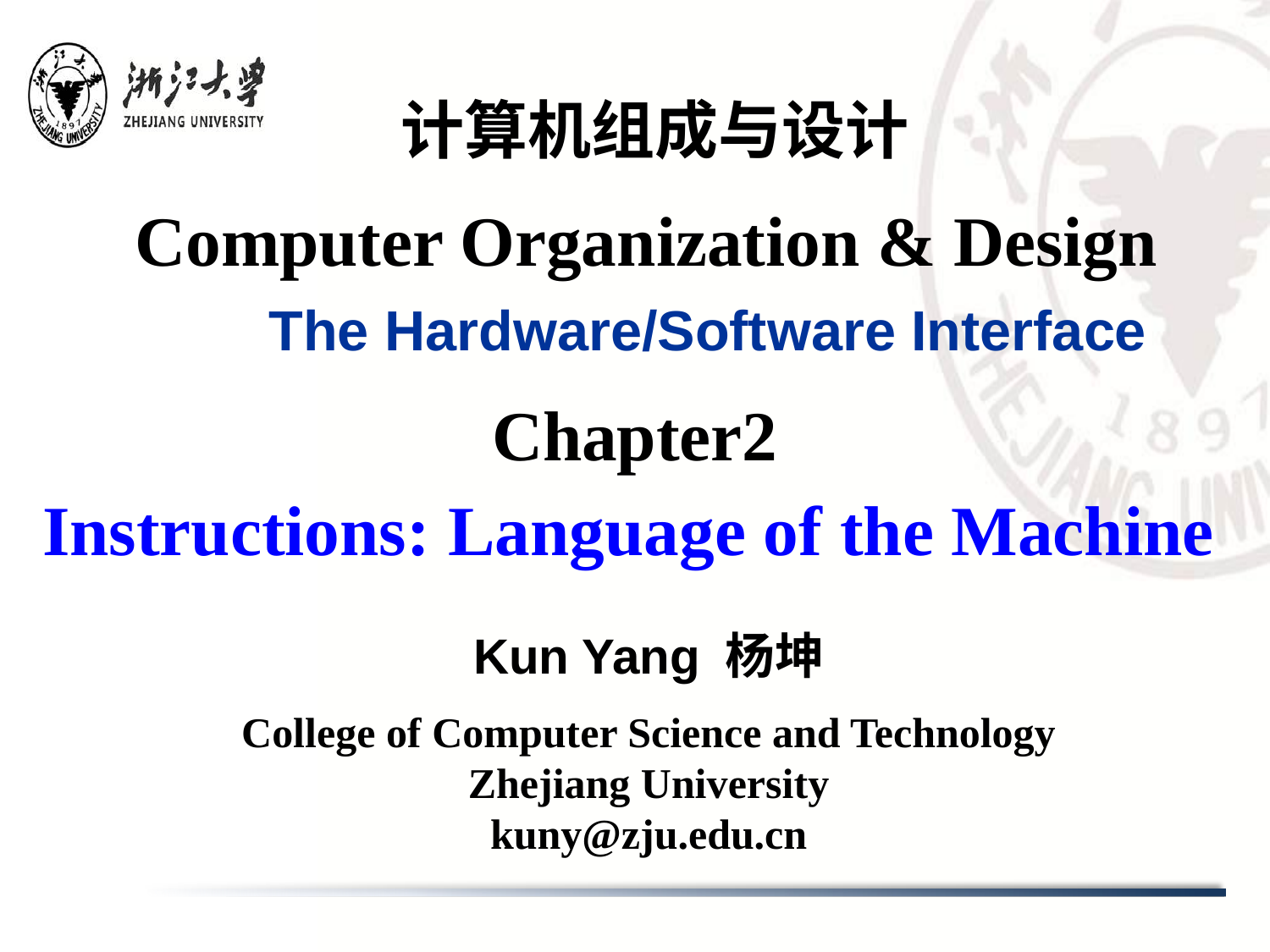

计算机组成与设计
# Computer Organization & Design The Hardware/Software Interface
Chapter2
Instructions: Language of the Machine
Kun Yang 杨坤
College of Computer Science and Technology
Zhejiang University
kuny@zju.edu.cn